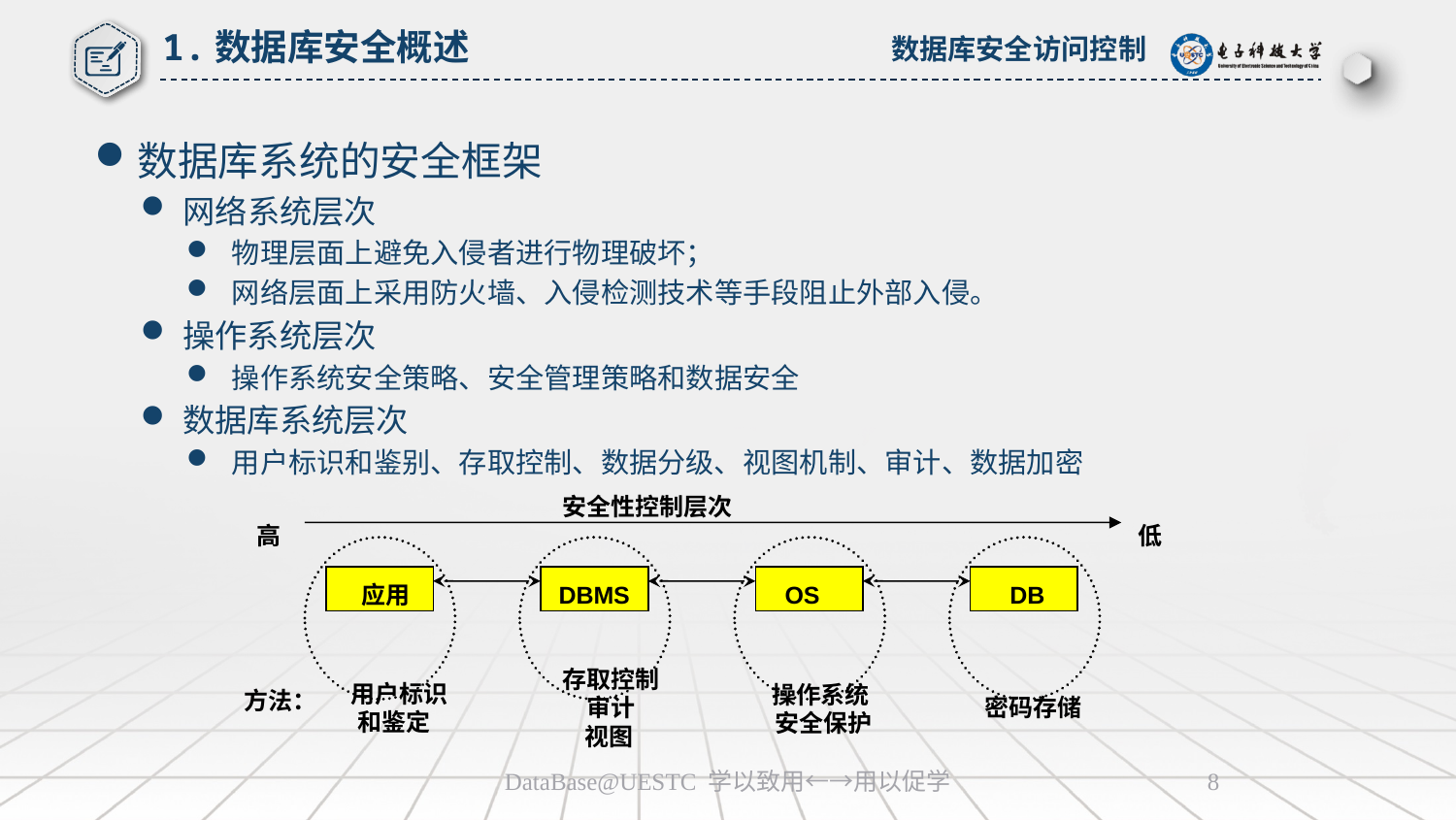

# 1.数据库安全概述
数据库安全访问控制
数据库系统的安全框架
网络系统层次
物理层面上避免入侵者进行物理破坏；
网络层面上采用防火墙、入侵检测技术等手段阻止外部入侵。
操作系统层次
操作系统安全策略、安全管理策略和数据安全
数据库系统层次
用户标识和鉴别、存取控制、数据分级、视图机制、审计、数据加密
安全性控制层次
  高
  低

 应用
DBMS
OS
 DB

   方法：
用户标识
和鉴定
存取控制
审计
视图
密码存储
操作系统
  安全保护
DataBase@UESTC 学以致用←→用以促学
8